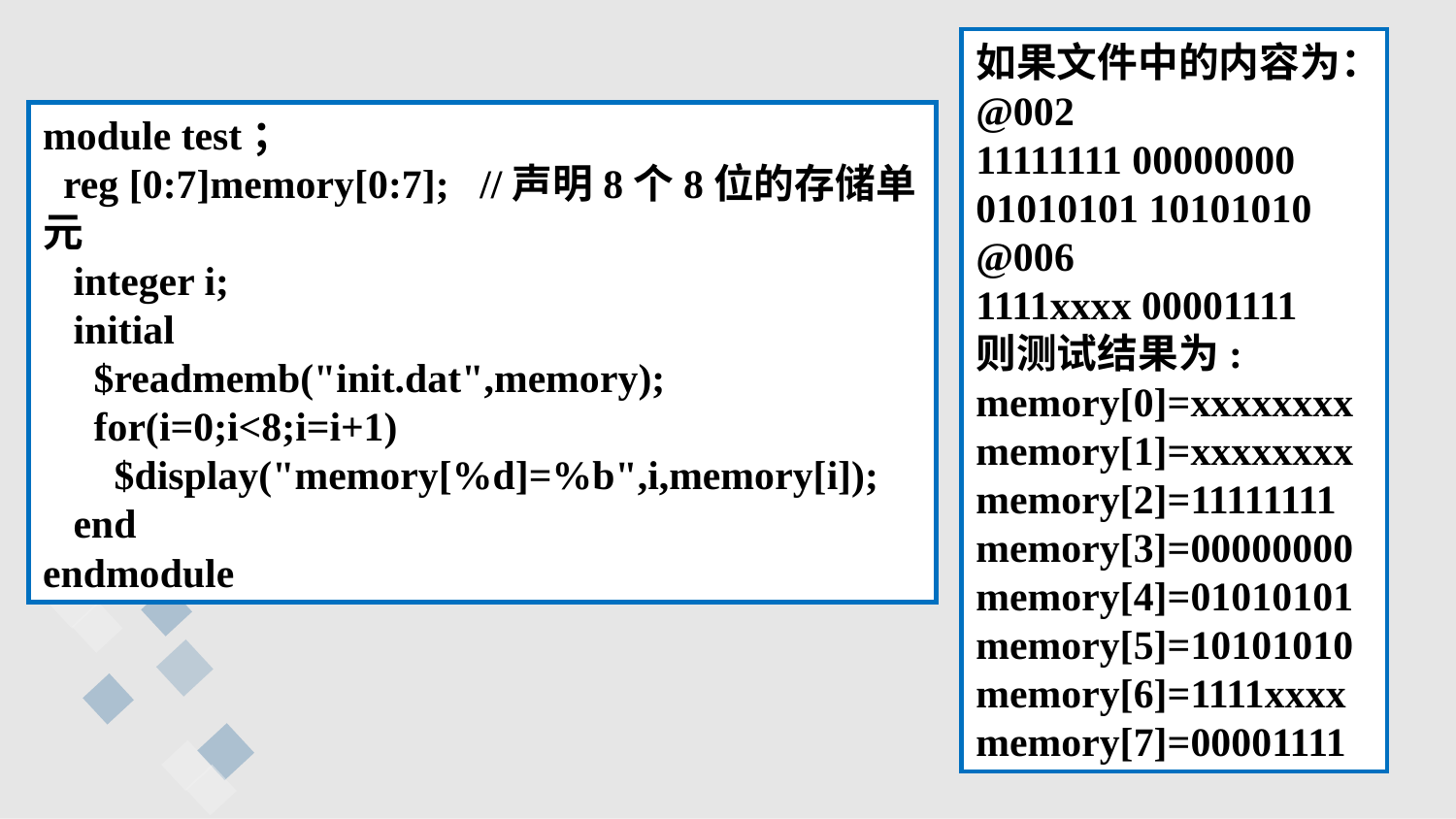

如果文件中的内容为：
@002
11111111 00000000
01010101 10101010
@006
1111xxxx 00001111
则测试结果为:
memory[0]=xxxxxxxx
memory[1]=xxxxxxxx
memory[2]=11111111
memory[3]=00000000
memory[4]=01010101
memory[5]=10101010
memory[6]=1111xxxx
memory[7]=00001111
module test；
  reg [0:7]memory[0:7];   //声明8个8位的存储单元
   integer i;
   initial
     $readmemb("init.dat",memory);
     for(i=0;i<8;i=i+1)
       $display("memory[%d]=%b",i,memory[i]);
   end
endmodule